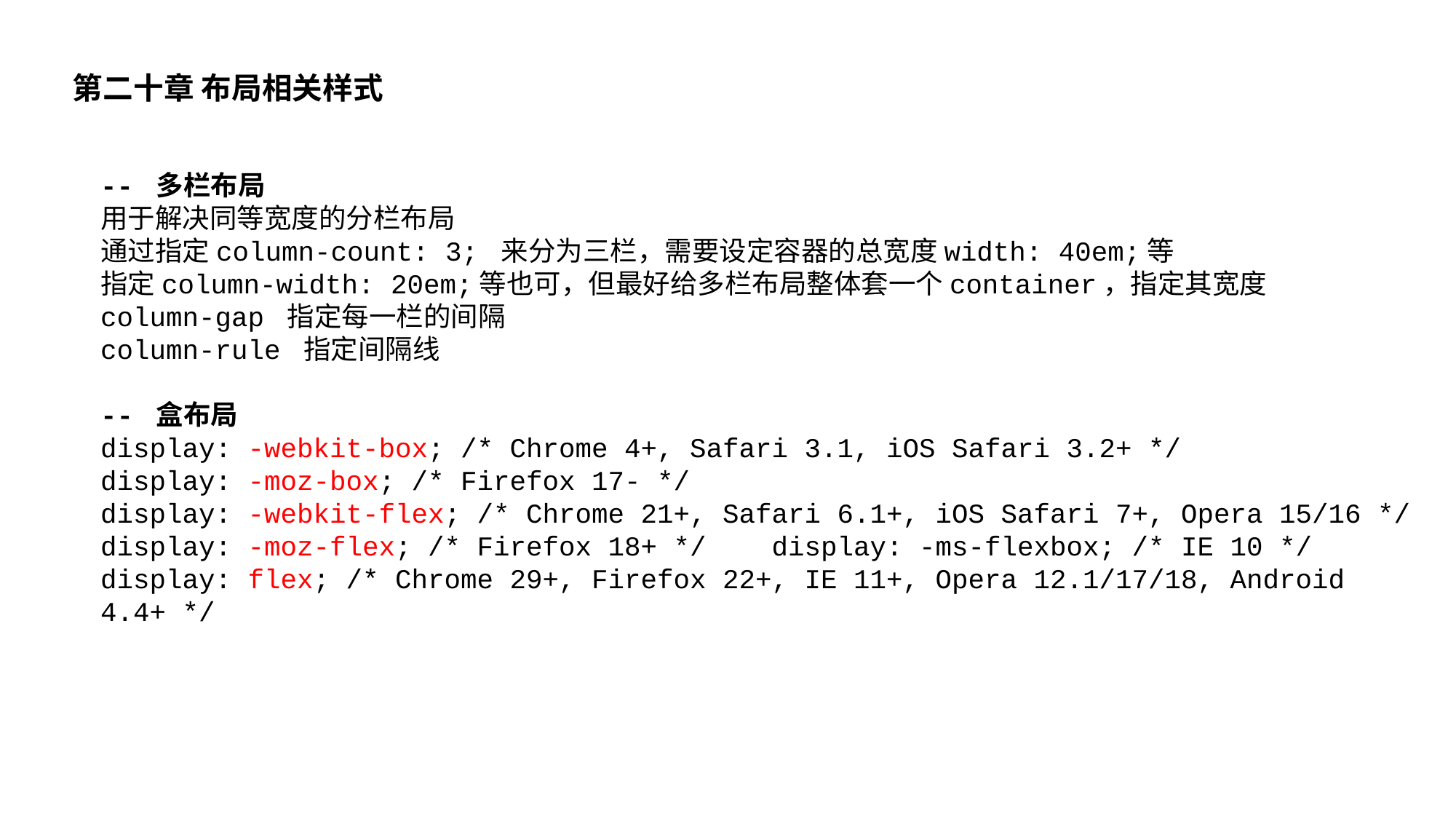

第二十章 布局相关样式
-- 多栏布局
用于解决同等宽度的分栏布局
通过指定column-count: 3; 来分为三栏，需要设定容器的总宽度width: 40em;等
指定column-width: 20em;等也可，但最好给多栏布局整体套一个container，指定其宽度
column-gap 指定每一栏的间隔
column-rule 指定间隔线

-- 盒布局
display: -webkit-box; /* Chrome 4+, Safari 3.1, iOS Safari 3.2+ */
display: -moz-box; /* Firefox 17- */
display: -webkit-flex; /* Chrome 21+, Safari 6.1+, iOS Safari 7+, Opera 15/16 */
display: -moz-flex; /* Firefox 18+ */    display: -ms-flexbox; /* IE 10 */    display: flex; /* Chrome 29+, Firefox 22+, IE 11+, Opera 12.1/17/18, Android 4.4+ */